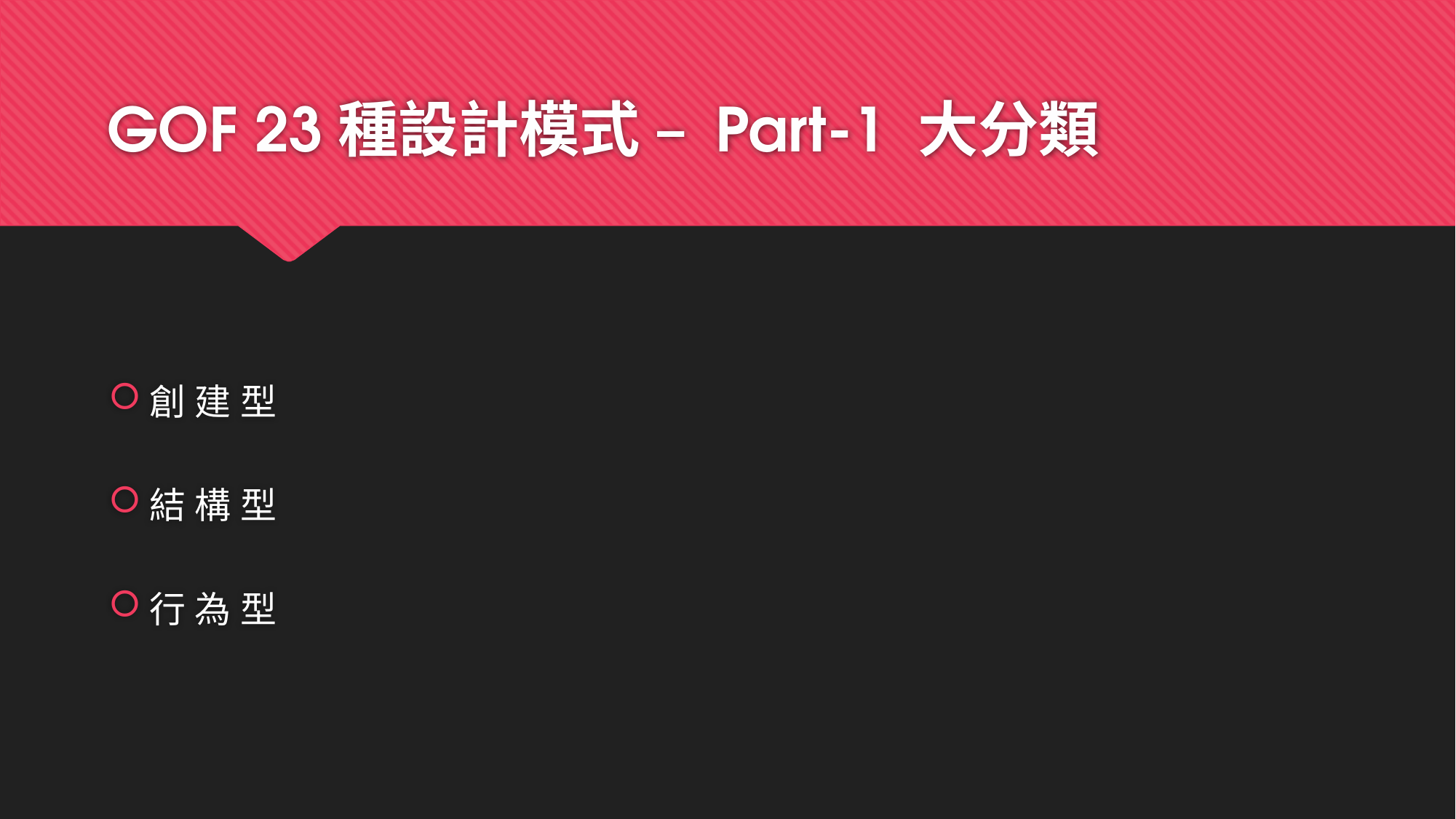

# GOF 23種設計模式 – Part-1 大分類
創建型
結構型
行為型